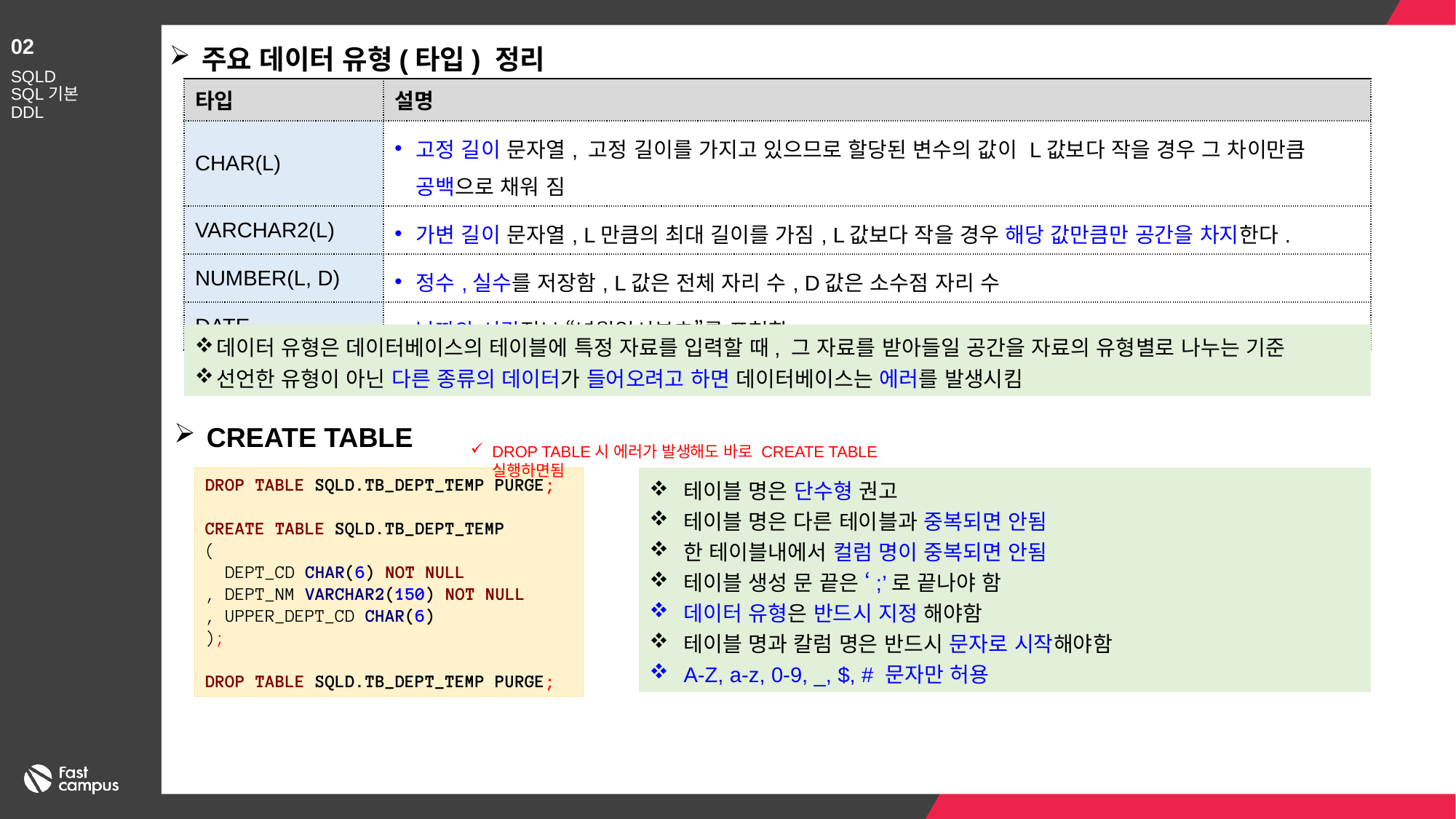

02
주요 데이터 유형(타입) 정리
SQLD
SQL기본
DDL
| 타입 | 설명 |
| --- | --- |
| CHAR(L) | 고정 길이 문자열, 고정 길이를 가지고 있으므로 할당된 변수의 값이 L값보다 작을 경우 그 차이만큼 공백으로 채워 짐 |
| VARCHAR2(L) | 가변 길이 문자열, L만큼의 최대 길이를 가짐, L값보다 작을 경우 해당 값만큼만 공간을 차지한다. |
| NUMBER(L, D) | 정수,실수를 저장함, L값은 전체 자리 수, D값은 소수점 자리 수 |
| DATE | 날짜와 시각정보 “년월일시분초”를 표현함 |
데이터 유형은 데이터베이스의 테이블에 특정 자료를 입력할 때, 그 자료를 받아들일 공간을 자료의 유형별로 나누는 기준
선언한 유형이 아닌 다른 종류의 데이터가 들어오려고 하면 데이터베이스는 에러를 발생시킴
CREATE TABLE
DROP TABLE시 에러가 발생해도 바로 CREATE TABLE 실행하면됨
DROP TABLE SQLD.TB_DEPT_TEMP PURGE;

CREATE TABLE SQLD.TB_DEPT_TEMP
(
  DEPT_CD CHAR(6) NOT NULL
, DEPT_NM VARCHAR2(150) NOT NULL
, UPPER_DEPT_CD CHAR(6)
);

DROP TABLE SQLD.TB_DEPT_TEMP PURGE;
테이블 명은 단수형 권고
테이블 명은 다른 테이블과 중복되면 안됨
한 테이블내에서 컬럼 명이 중복되면 안됨
테이블 생성 문 끝은 ‘;’로 끝나야 함
데이터 유형은 반드시 지정 해야함
테이블 명과 칼럼 명은 반드시 문자로 시작해야함
A-Z, a-z, 0-9, _, $, # 문자만 허용